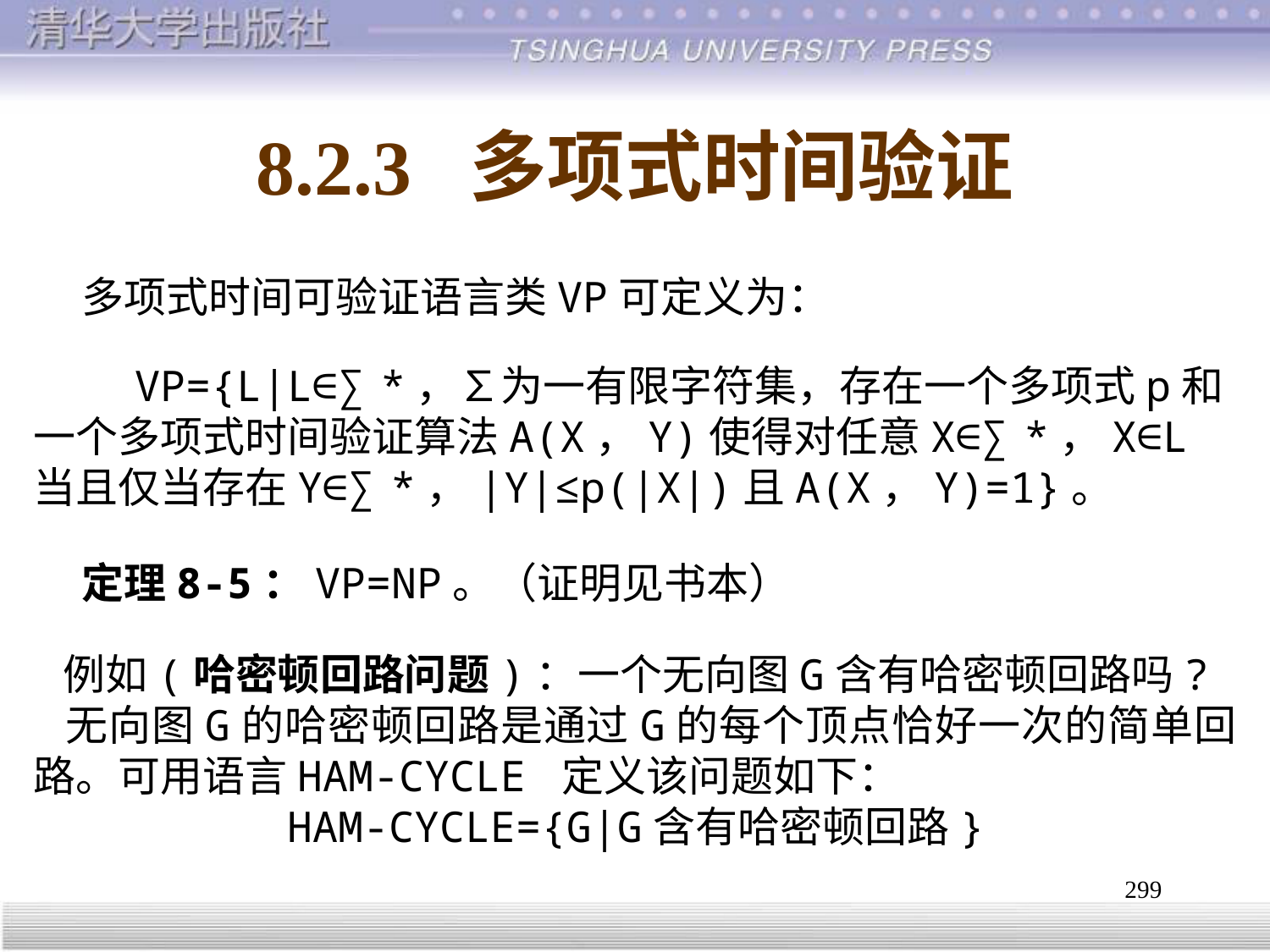

# 8.2.3  多项式时间验证
    多项式时间可验证语言类VP可定义为：
    VP={L|L∈∑*，∑为一有限字符集，存在一个多项式p和一个多项式时间验证算法A(X，Y)使得对任意X∈∑*，X∈L当且仅当存在Y∈∑*，|Y|≤p(|X|)且A(X，Y)=1}。
    定理8-5：VP=NP。（证明见书本）
  例如(哈密顿回路问题)：一个无向图G含有哈密顿回路吗?
  无向图G的哈密顿回路是通过G的每个顶点恰好一次的简单回路。可用语言HAM-CYCLE 定义该问题如下：
		HAM-CYCLE={G|G含有哈密顿回路}
299